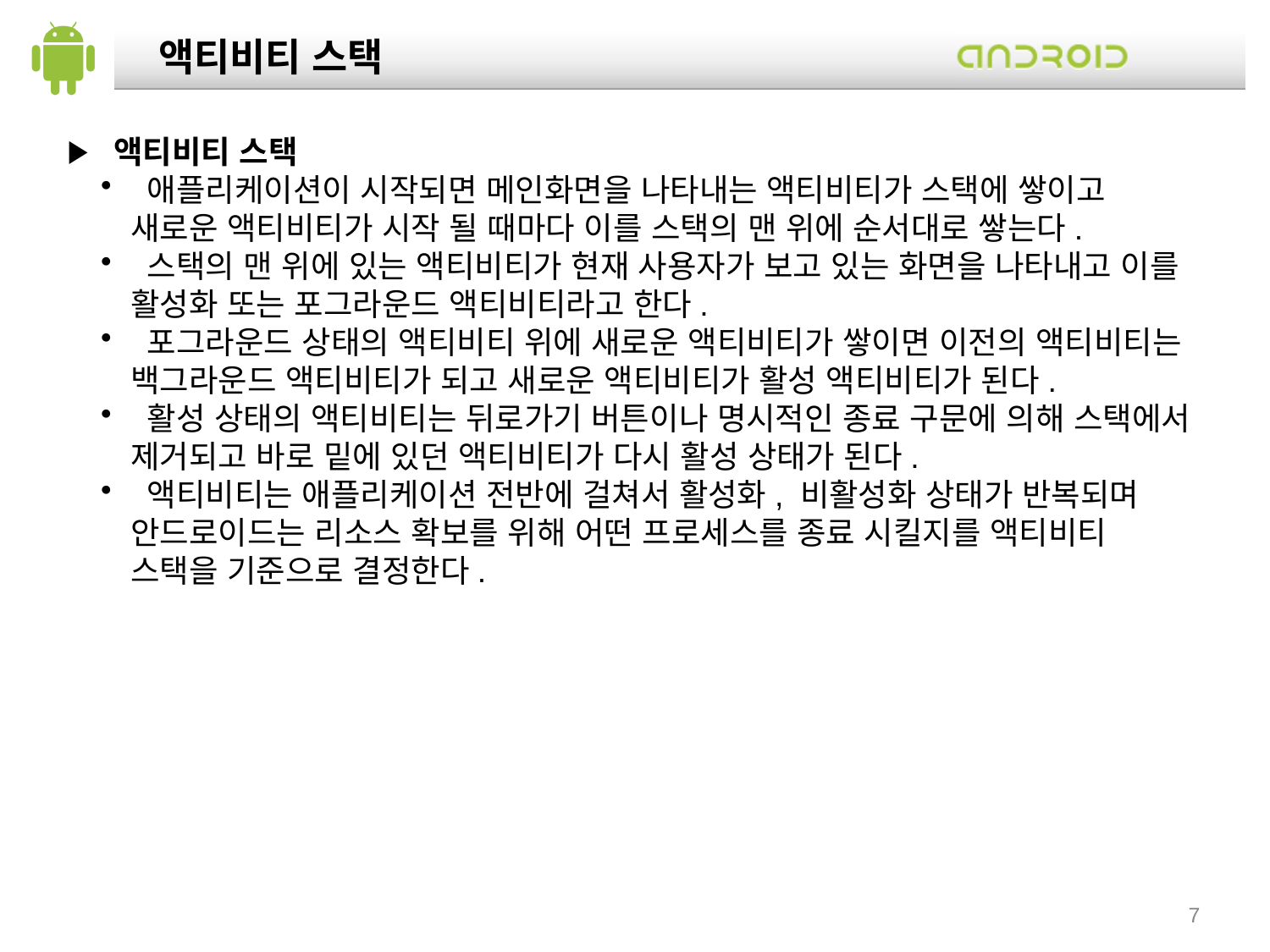

액티비티 스택
 액티비티 스택
 애플리케이션이 시작되면 메인화면을 나타내는 액티비티가 스택에 쌓이고 새로운 액티비티가 시작 될 때마다 이를 스택의 맨 위에 순서대로 쌓는다.
 스택의 맨 위에 있는 액티비티가 현재 사용자가 보고 있는 화면을 나타내고 이를 활성화 또는 포그라운드 액티비티라고 한다.
 포그라운드 상태의 액티비티 위에 새로운 액티비티가 쌓이면 이전의 액티비티는 백그라운드 액티비티가 되고 새로운 액티비티가 활성 액티비티가 된다.
 활성 상태의 액티비티는 뒤로가기 버튼이나 명시적인 종료 구문에 의해 스택에서 제거되고 바로 밑에 있던 액티비티가 다시 활성 상태가 된다.
 액티비티는 애플리케이션 전반에 걸쳐서 활성화, 비활성화 상태가 반복되며 안드로이드는 리소스 확보를 위해 어떤 프로세스를 종료 시킬지를 액티비티 스택을 기준으로 결정한다.
7